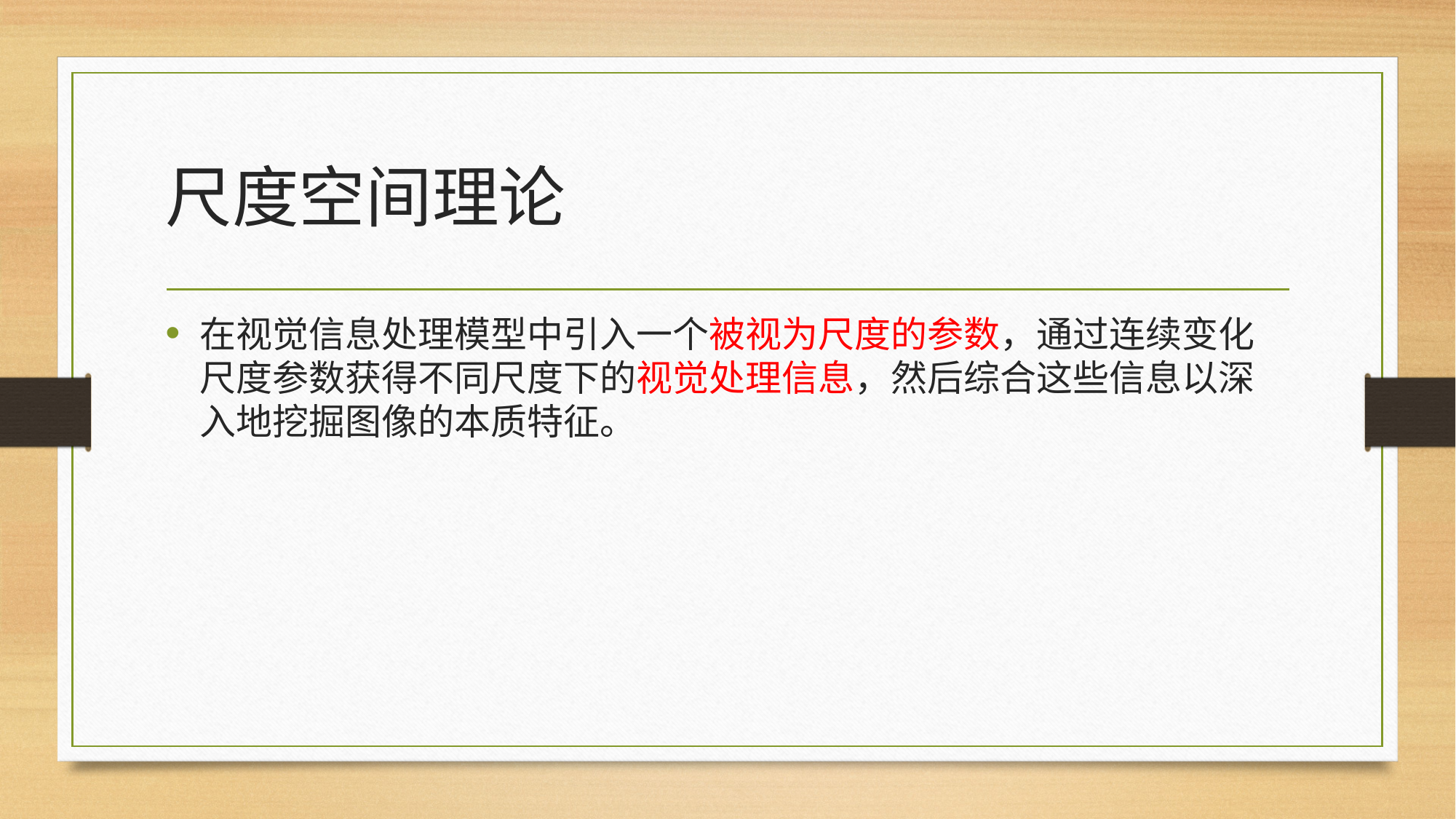

# 尺度空间理论
在视觉信息处理模型中引入一个被视为尺度的参数，通过连续变化尺度参数获得不同尺度下的视觉处理信息，然后综合这些信息以深入地挖掘图像的本质特征。